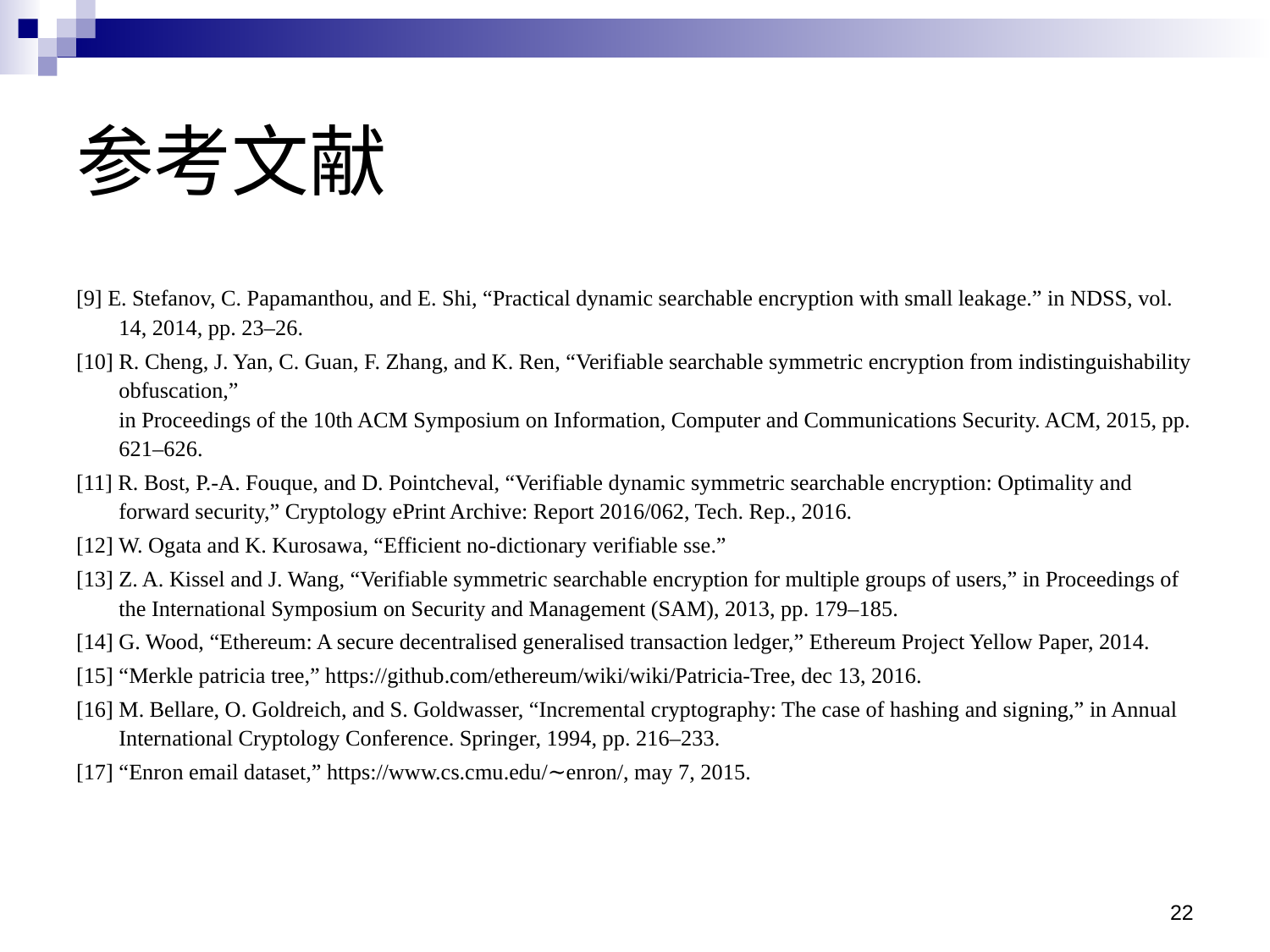

# 参考文献
[9] E. Stefanov, C. Papamanthou, and E. Shi, “Practical dynamic searchable encryption with small leakage.” in NDSS, vol. 14, 2014, pp. 23–26.
[10] R. Cheng, J. Yan, C. Guan, F. Zhang, and K. Ren, “Verifiable searchable symmetric encryption from indistinguishability obfuscation,”
in Proceedings of the 10th ACM Symposium on Information, Computer and Communications Security. ACM, 2015, pp. 621–626.
[11] R. Bost, P.-A. Fouque, and D. Pointcheval, “Verifiable dynamic symmetric searchable encryption: Optimality and forward security,” Cryptology ePrint Archive: Report 2016/062, Tech. Rep., 2016.
[12] W. Ogata and K. Kurosawa, “Efficient no-dictionary verifiable sse.”
[13] Z. A. Kissel and J. Wang, “Verifiable symmetric searchable encryption for multiple groups of users,” in Proceedings of the International Symposium on Security and Management (SAM), 2013, pp. 179–185.
[14] G. Wood, “Ethereum: A secure decentralised generalised transaction ledger,” Ethereum Project Yellow Paper, 2014.
[15] “Merkle patricia tree,” https://github.com/ethereum/wiki/wiki/Patricia-Tree, dec 13, 2016.
[16] M. Bellare, O. Goldreich, and S. Goldwasser, “Incremental cryptography: The case of hashing and signing,” in Annual International Cryptology Conference. Springer, 1994, pp. 216–233.
[17] “Enron email dataset,” https://www.cs.cmu.edu/∼enron/, may 7, 2015.
22